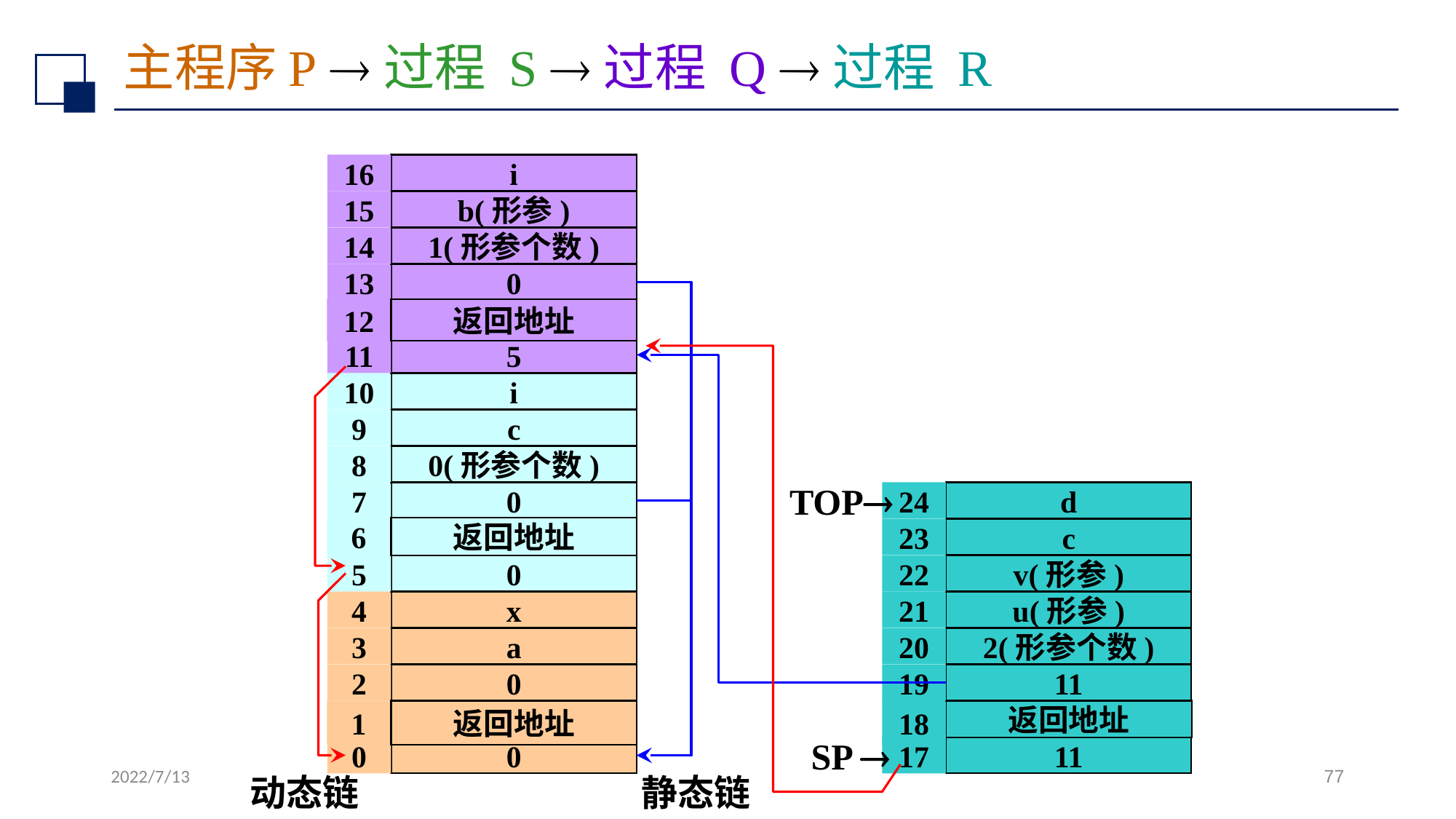

# 主程序P →过程 S →过程 Q →过程 R
16
i

15
b(形参)
14
1(形参个数)
13
0

12
返回地址
11
5

10
i
9
c
8
0(形参个数)
7
0
TOP→
24
d

6
返回地址
23
c
5
0
22
v(形参)

4
x
21
u(形参)
3
a
20
2(形参个数)
2
0
19
11
18
返回地址
1
返回地址
0
0
SP →
17
11
2022/7/13
77
动态链
静态链